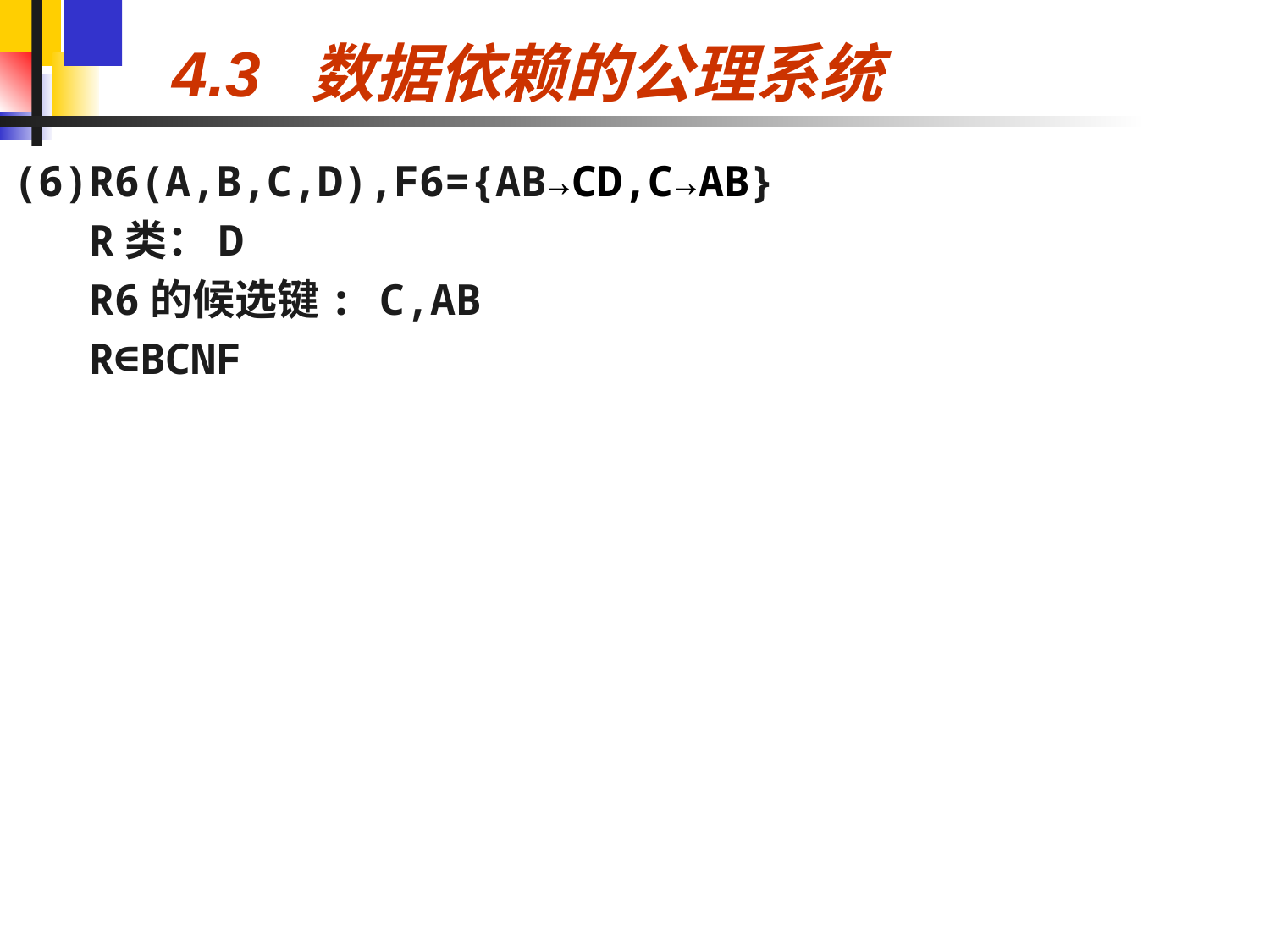

# 4.3  数据依赖的公理系统
(6)R6(A,B,C,D),F6={AB→CD,C→AB}
   R类：D
   R6的候选键: C,AB
   R∈BCNF